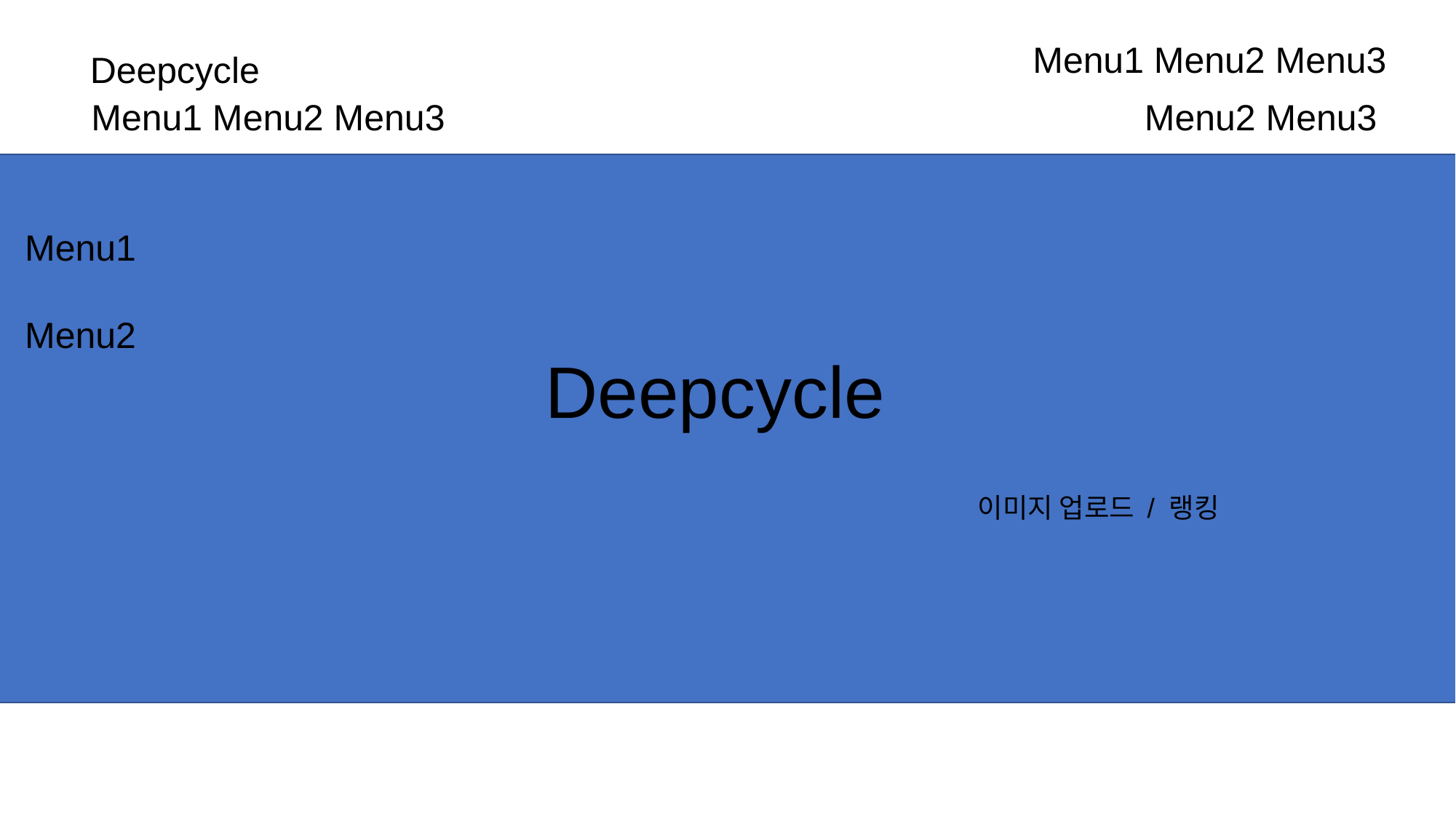

Menu1 Menu2 Menu3
Deepcycle
Menu1 Menu2 Menu3 					     	       Menu2 Menu3

Menu1

Menu2
Deepcycle
이미지 업로드 / 랭킹